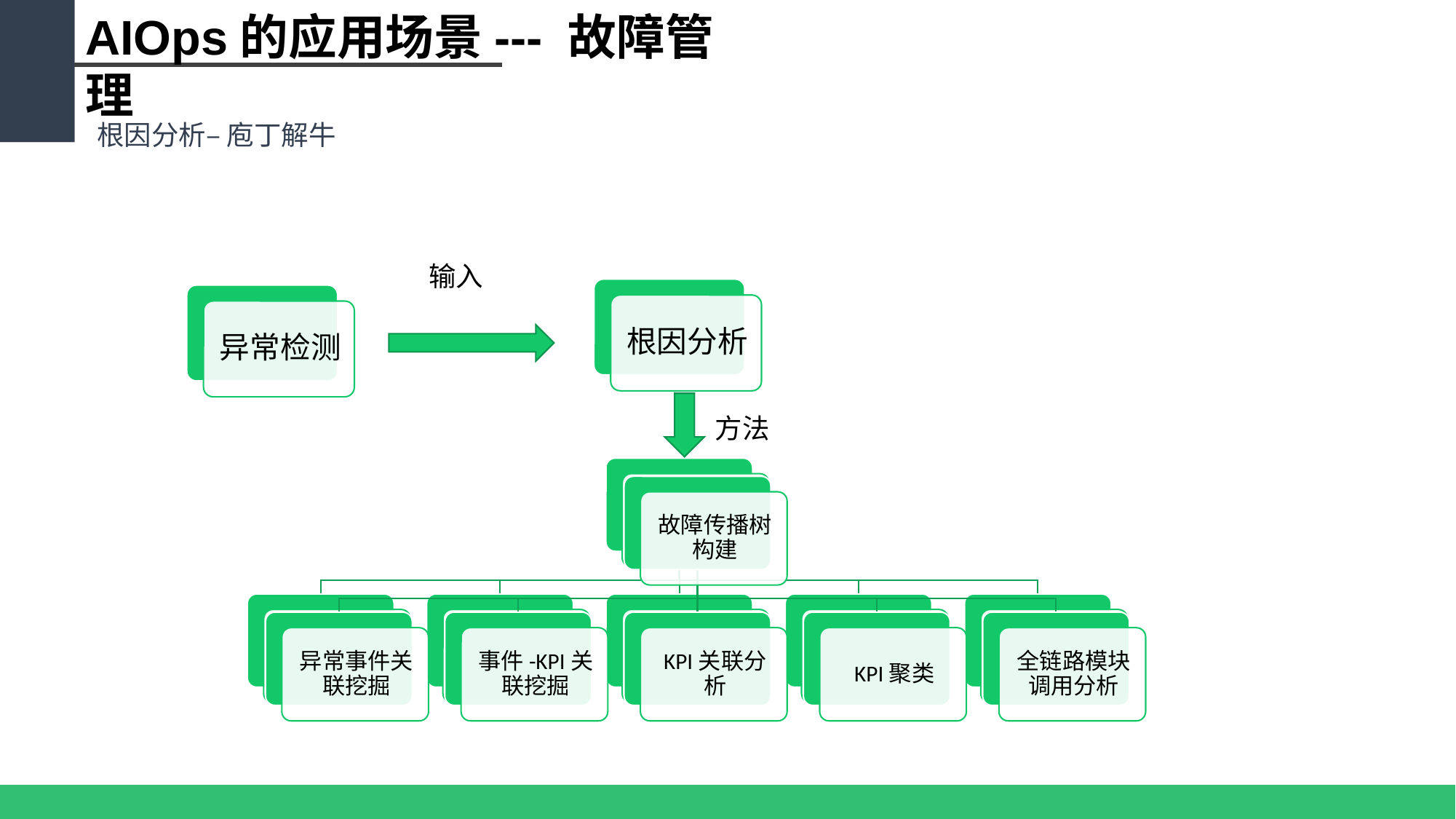

AIOps的应用场景--- 故障管理
根因分析– 庖丁解牛
输入
根因分析
异常检测

故障传播树构建
异常事件关联挖掘
事件-KPI关联挖掘
KPI关联分析
KPI聚类
全链路模块调用分析
故障传播树构建
异常事件关联挖掘
事件-KPI关联挖掘
KPI关联分析
KPI聚类
全链路模块调用分析

方法